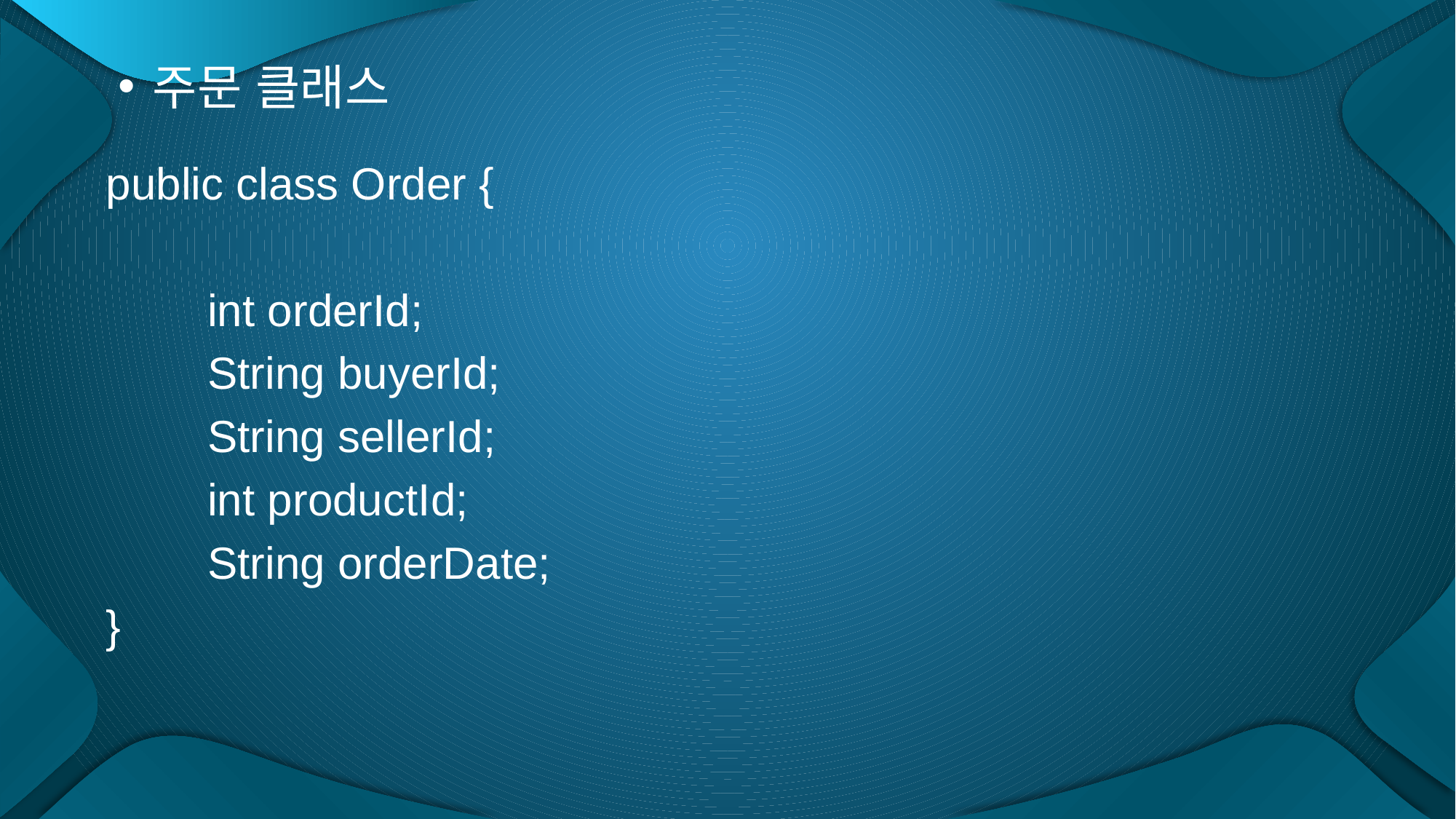

주문 클래스
public class Order {

	int orderId;
	String buyerId;
	String sellerId;
	int productId;
	String orderDate;
}